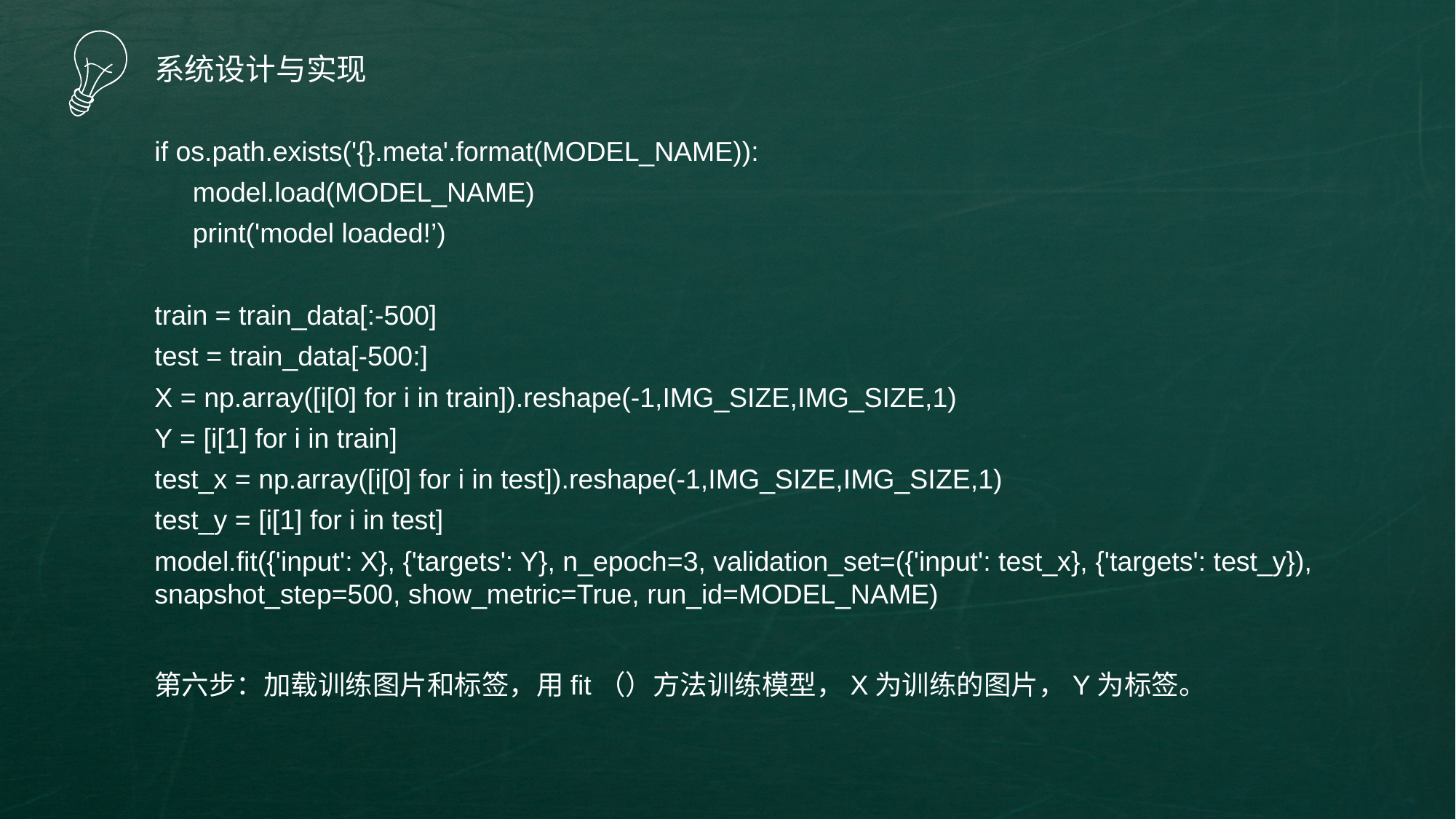

系统设计与实现
if os.path.exists('{}.meta'.format(MODEL_NAME)):
     model.load(MODEL_NAME)
     print('model loaded!’)

train = train_data[:-500]
test = train_data[-500:]
X = np.array([i[0] for i in train]).reshape(-1,IMG_SIZE,IMG_SIZE,1)
Y = [i[1] for i in train]
test_x = np.array([i[0] for i in test]).reshape(-1,IMG_SIZE,IMG_SIZE,1)
test_y = [i[1] for i in test]
model.fit({'input': X}, {'targets': Y}, n_epoch=3, validation_set=({'input': test_x}, {'targets': test_y}), 	snapshot_step=500, show_metric=True, run_id=MODEL_NAME)
第六步：加载训练图片和标签，用fit（）方法训练模型，X为训练的图片，Y为标签。